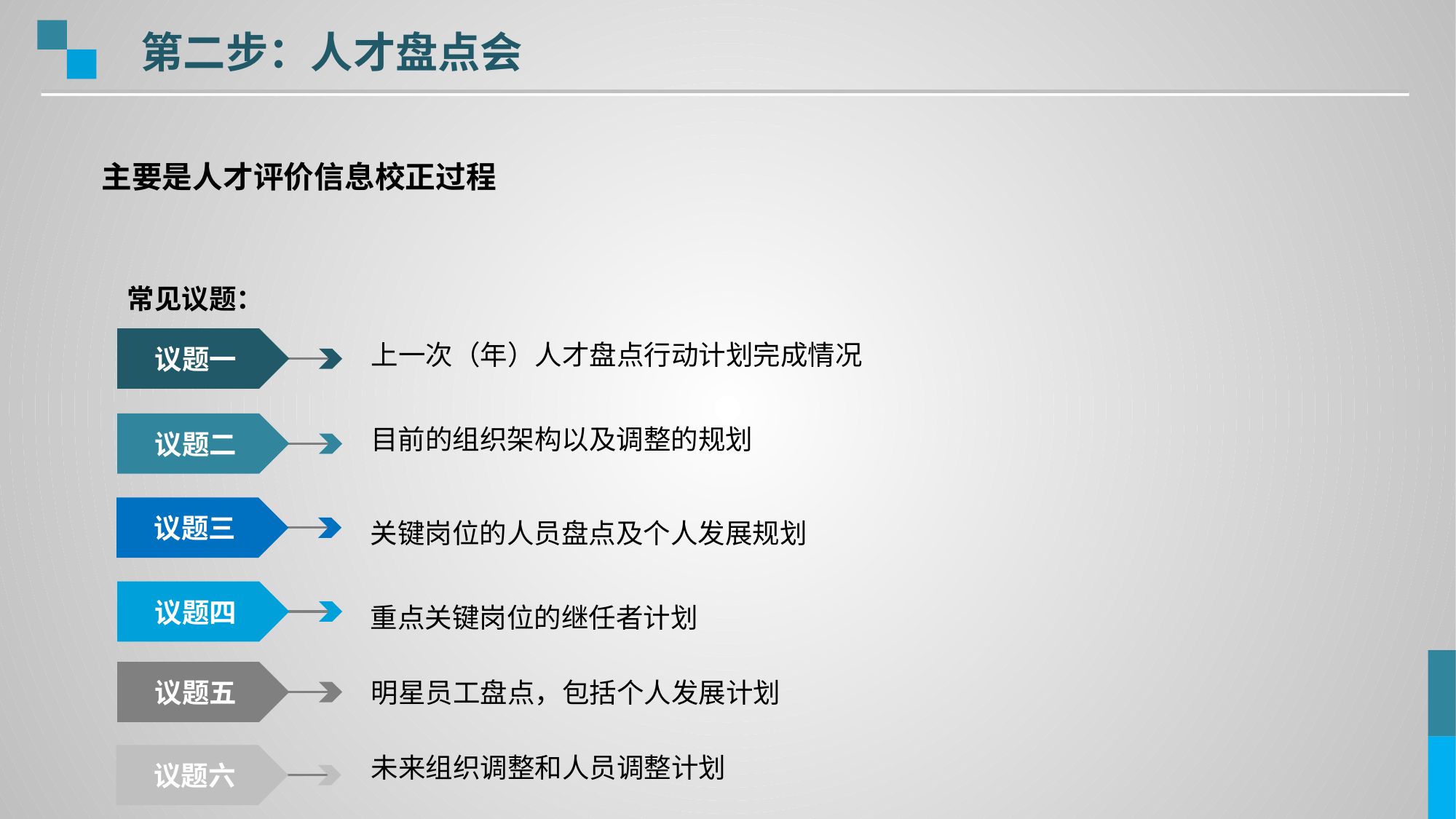

第二步：人才盘点会
主要是人才评价信息校正过程
常见议题：
议题一

上一次（年）人才盘点行动计划完成情况
议题二

目前的组织架构以及调整的规划
议题三

关键岗位的人员盘点及个人发展规划
议题四

重点关键岗位的继任者计划
议题五

明星员工盘点，包括个人发展计划
议题六

未来组织调整和人员调整计划